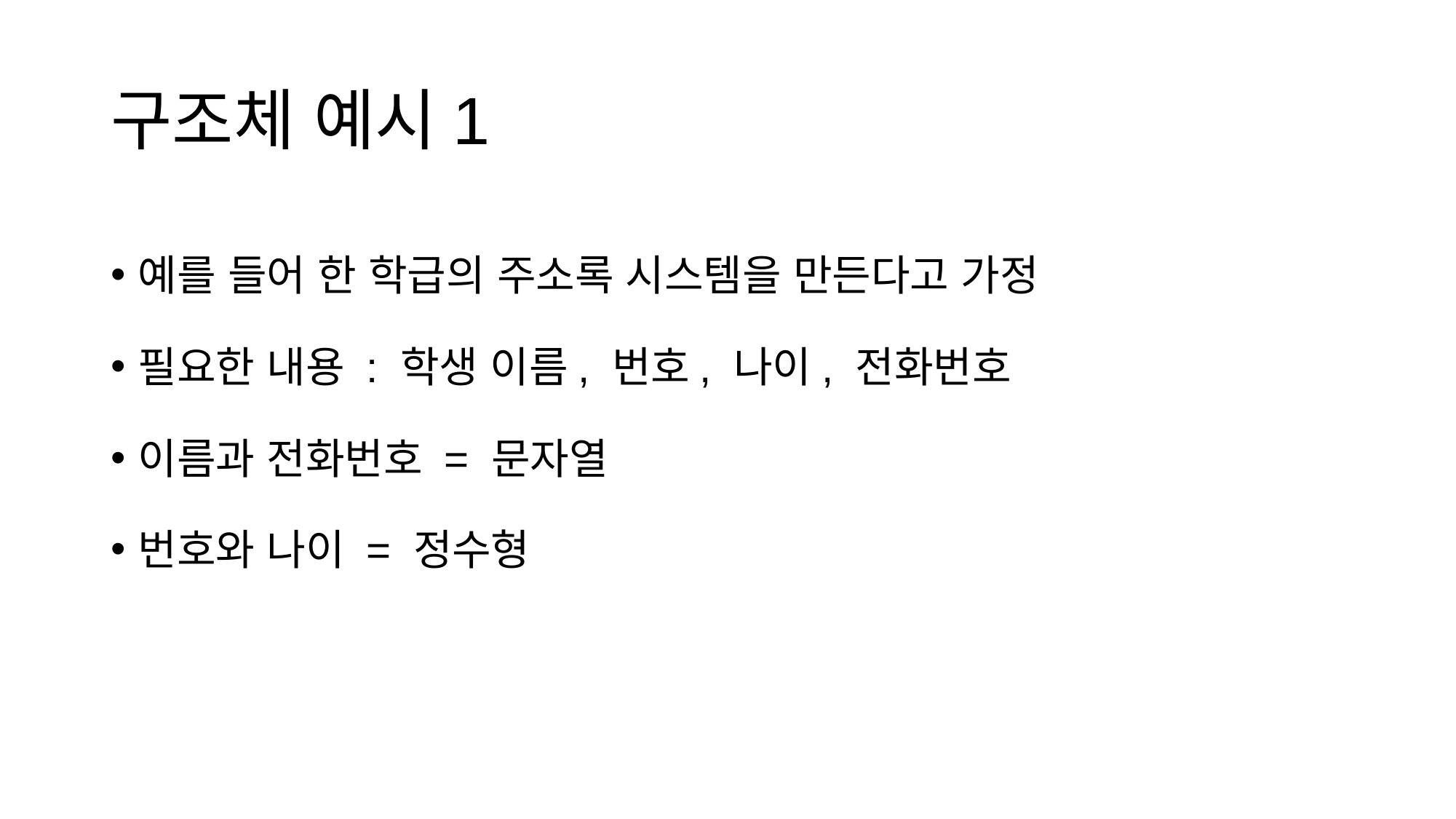

# 구조체 예시1
예를 들어 한 학급의 주소록 시스템을 만든다고 가정
필요한 내용 : 학생 이름, 번호, 나이, 전화번호
이름과 전화번호 = 문자열
번호와 나이 = 정수형